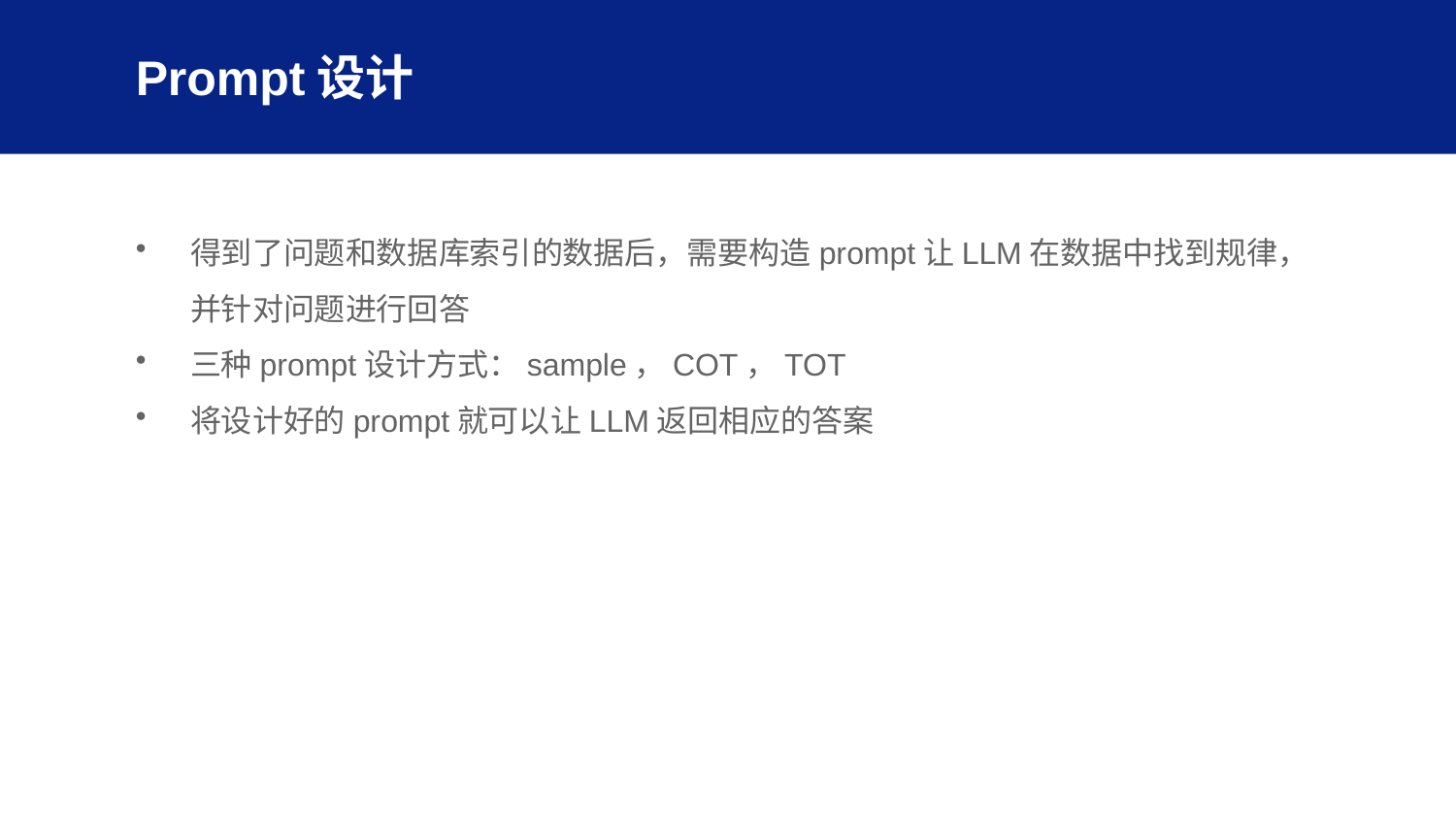

Prompt设计
得到了问题和数据库索引的数据后，需要构造prompt让LLM在数据中找到规律，并针对问题进行回答
三种prompt设计方式：sample，COT，TOT
将设计好的prompt就可以让LLM返回相应的答案